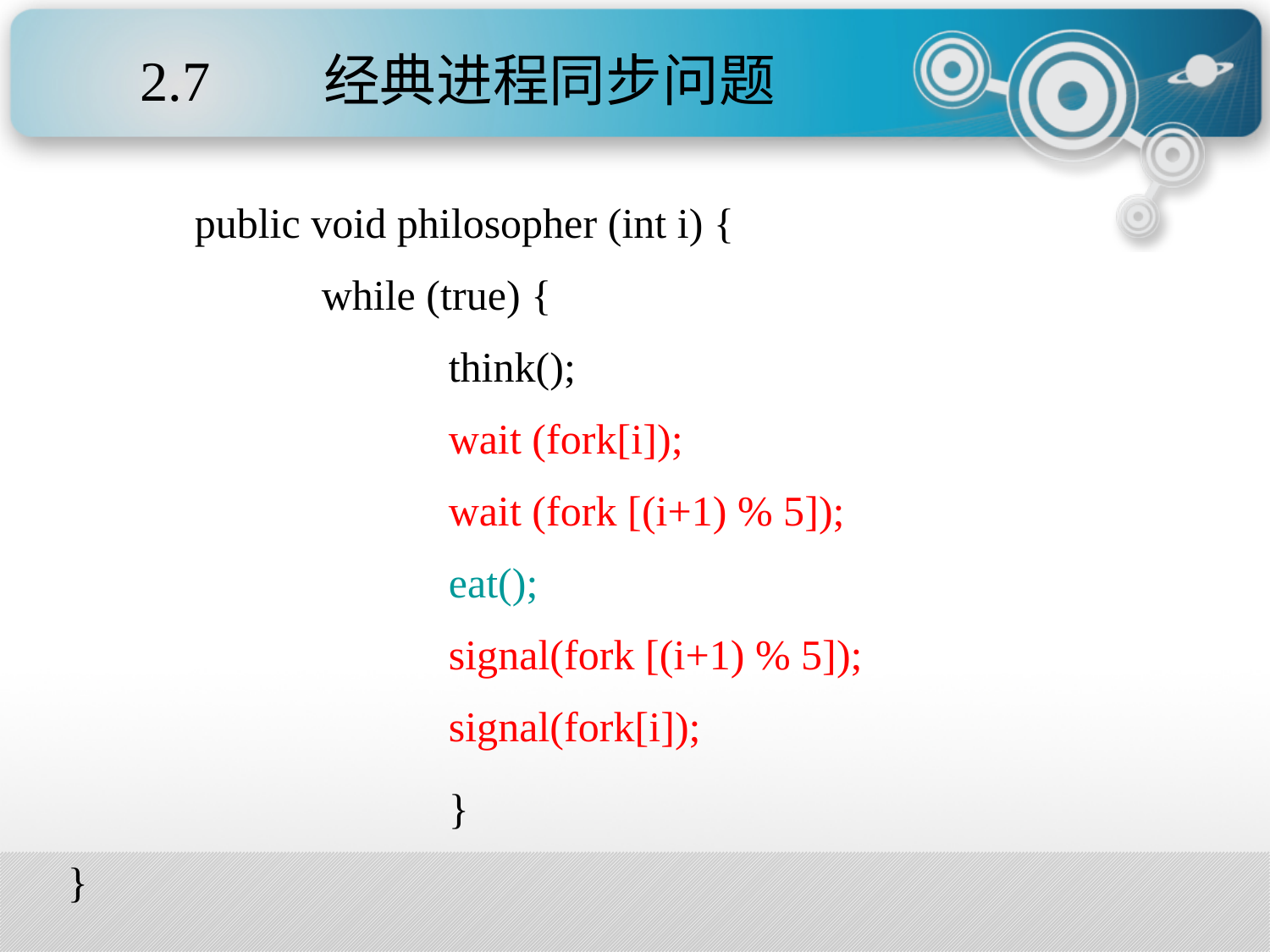

2.7       经典进程同步问题
	public void philosopher (int i) {
		while (true) {
			think();
			wait (fork[i]);
			wait (fork [(i+1) % 5]);
			eat();
			signal(fork [(i+1) % 5]);
			signal(fork[i]);
			}
}